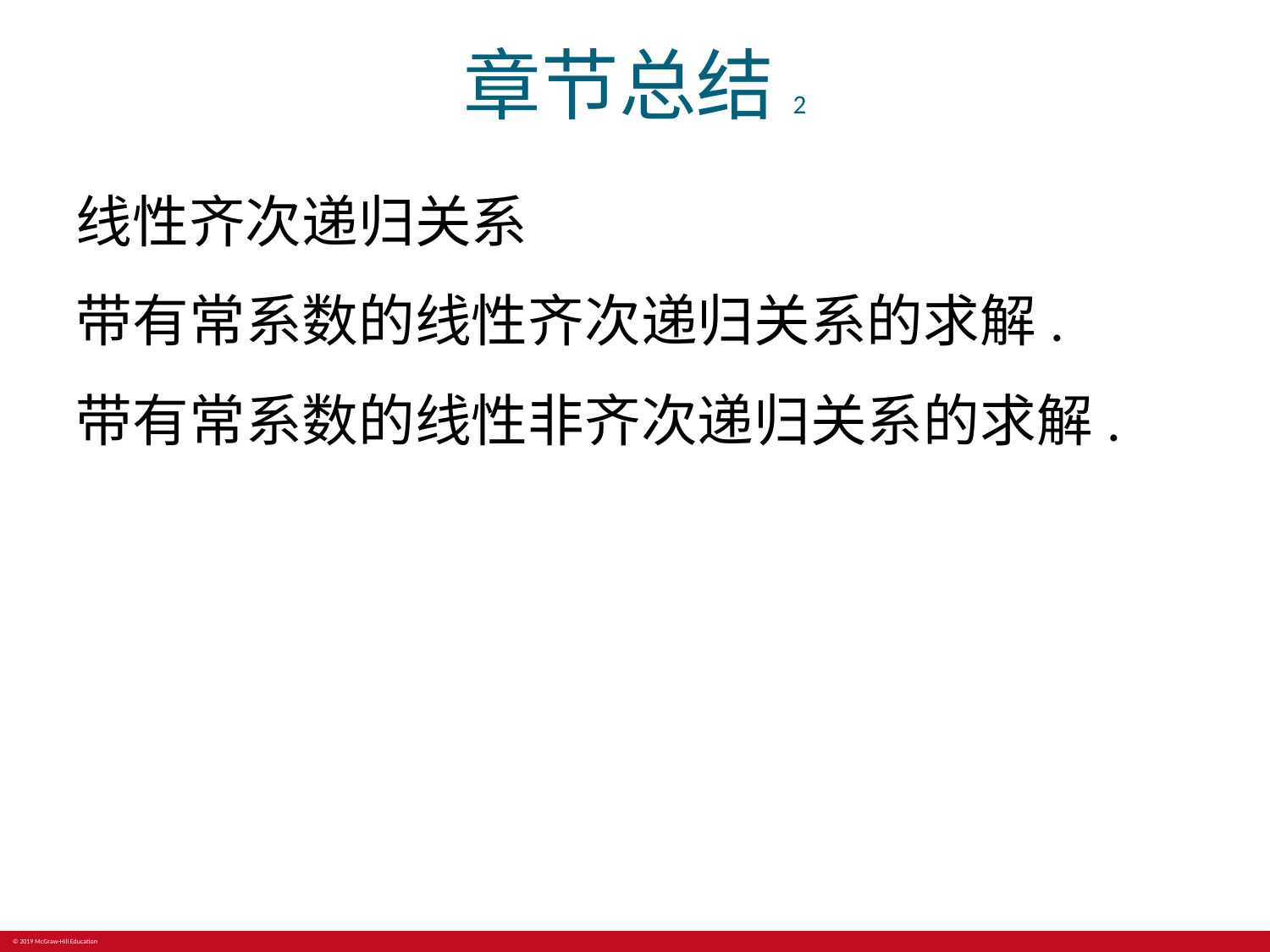

# 章节总结2
线性齐次递归关系
带有常系数的线性齐次递归关系的求解.
带有常系数的线性非齐次递归关系的求解.